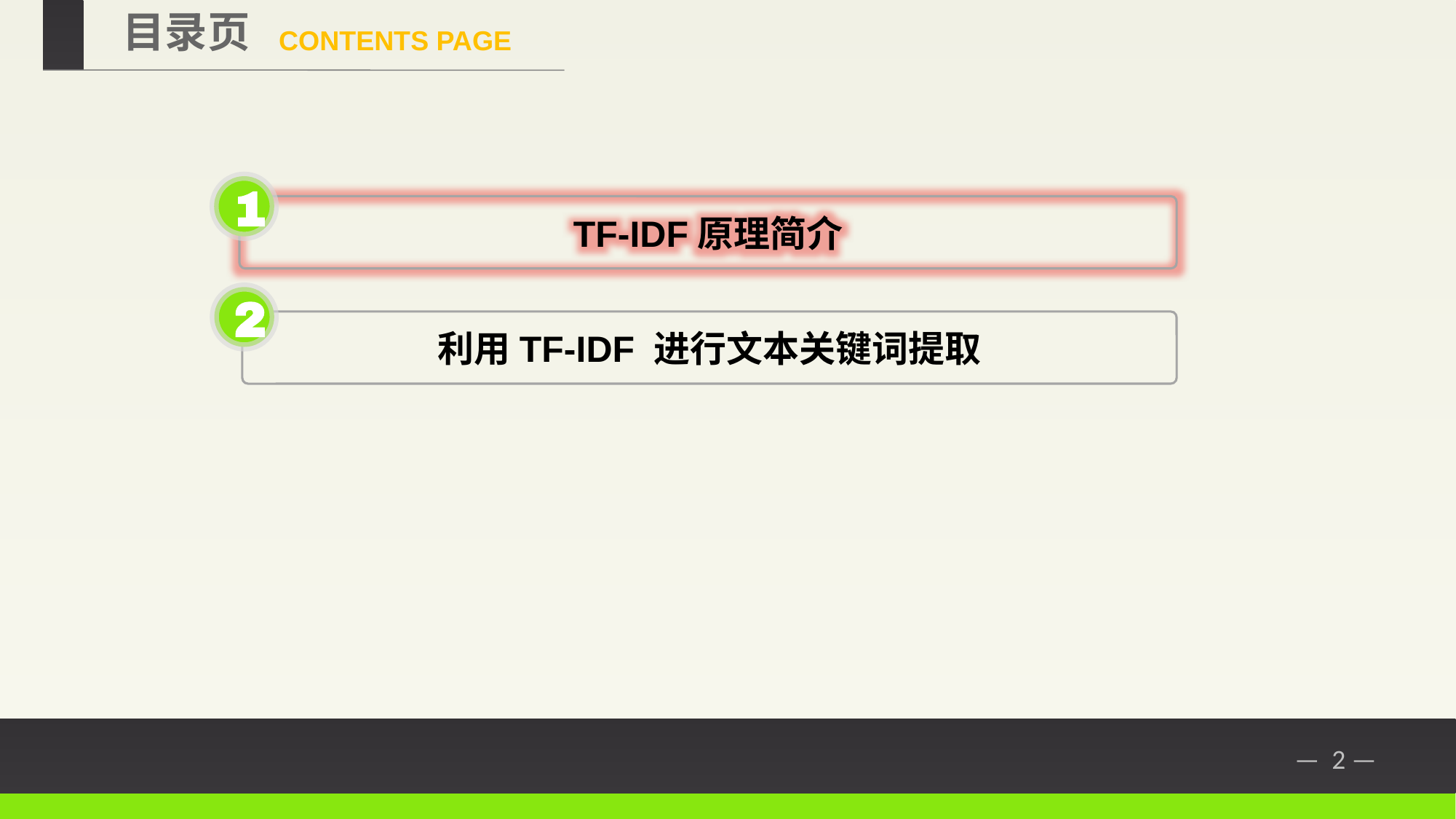

目录页
CONTENTS PAGE

1
TF-IDF原理简介
2
利用TF-IDF 进行文本关键词提取